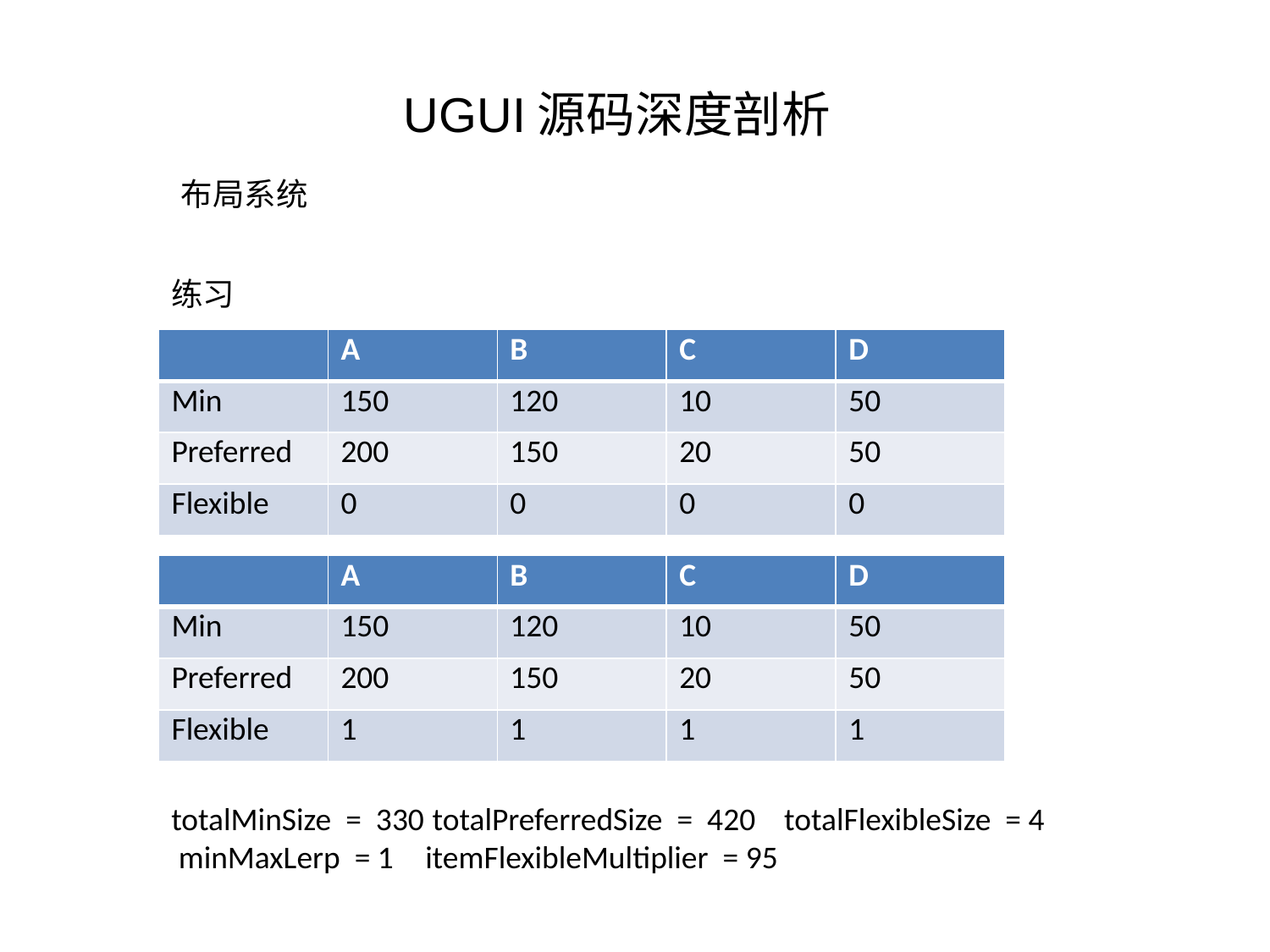

布局系统
练习
|  | A | B | C | D |
| --- | --- | --- | --- | --- |
| Min | 150 | 120 | 10 | 50 |
| Preferred | 200 | 150 | 20 | 50 |
| Flexible | 0 | 0 | 0 | 0 |
|  | A | B | C | D |
| --- | --- | --- | --- | --- |
| Min | 150 | 120 | 10 | 50 |
| Preferred | 200 | 150 | 20 | 50 |
| Flexible | 1 | 1 | 1 | 1 |
totalMinSize  =  330	 totalPreferredSize  =  420    totalFlexibleSize  = 4
 minMaxLerp  = 1	itemFlexibleMultiplier  = 95